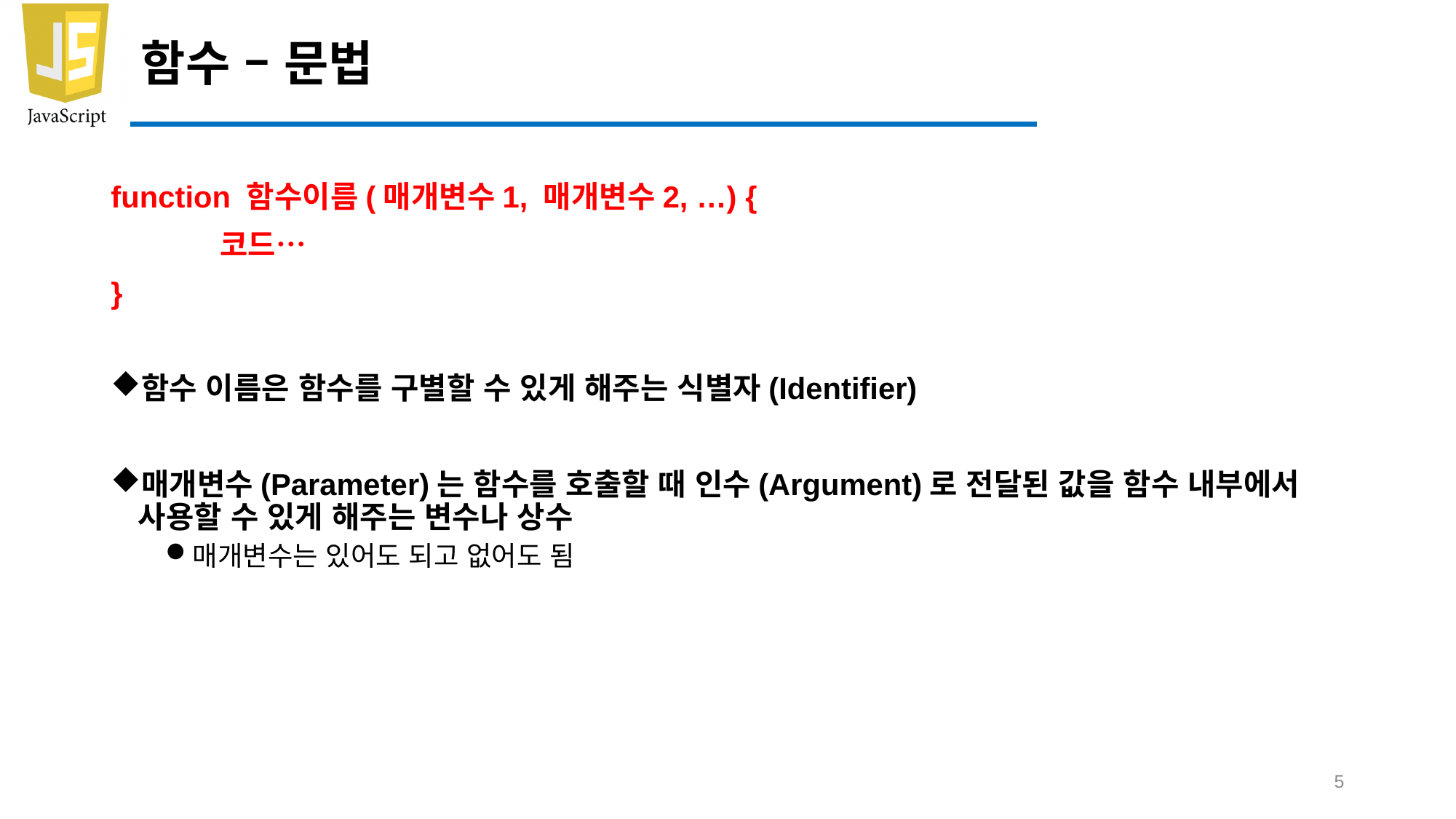

# 함수 – 문법
function 함수이름(매개변수1, 매개변수2, …) {
	코드…
}

함수 이름은 함수를 구별할 수 있게 해주는 식별자(Identifier)

매개변수(Parameter)는 함수를 호출할 때 인수(Argument)로 전달된 값을 함수 내부에서 사용할 수 있게 해주는 변수나 상수
매개변수는 있어도 되고 없어도 됨
5